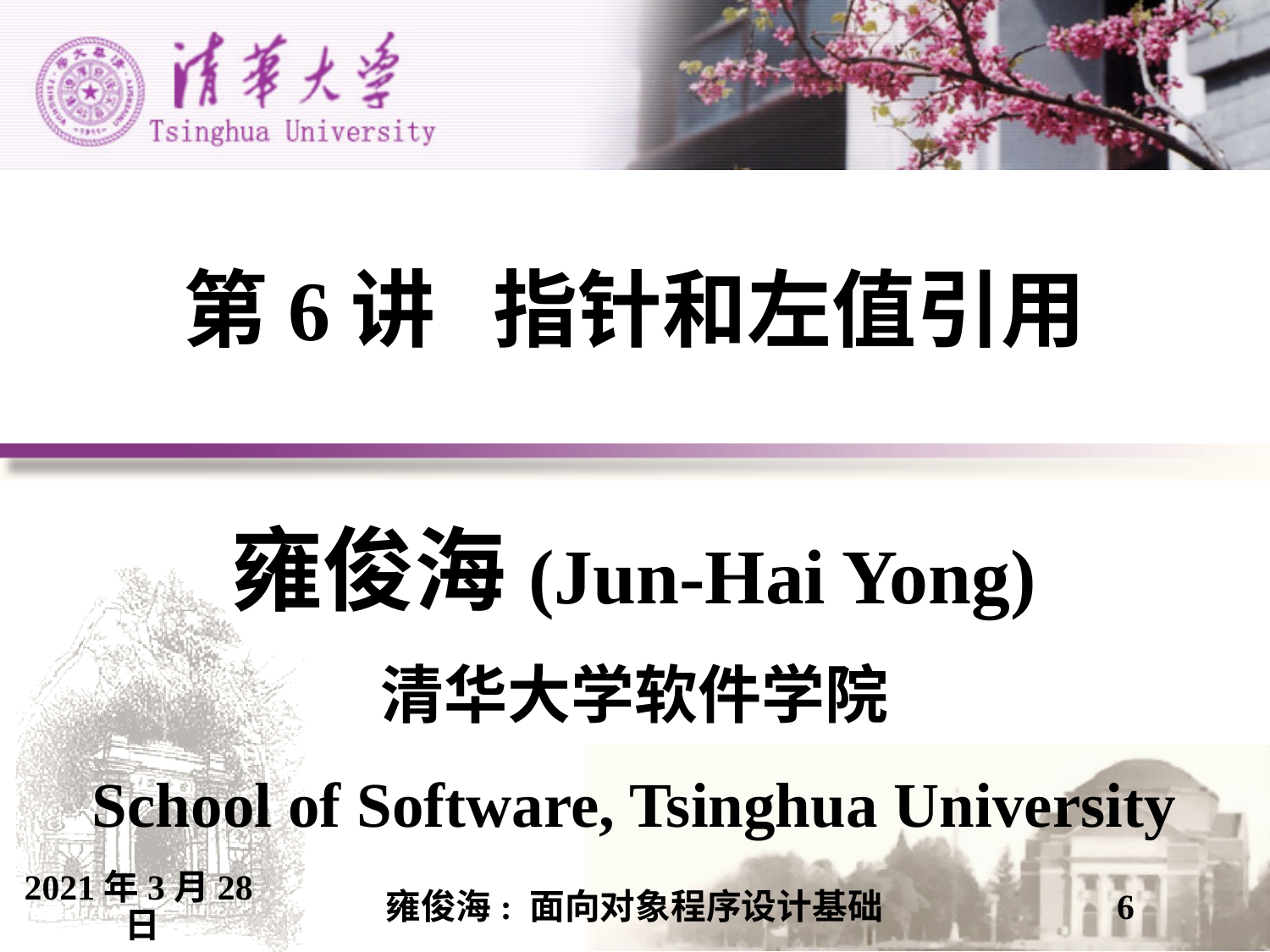

# 第6讲   指针和左值引用
雍俊海(Jun-Hai Yong)
清华大学软件学院
School of Software, Tsinghua University
2021年3月28日
雍俊海: 面向对象程序设计基础
6